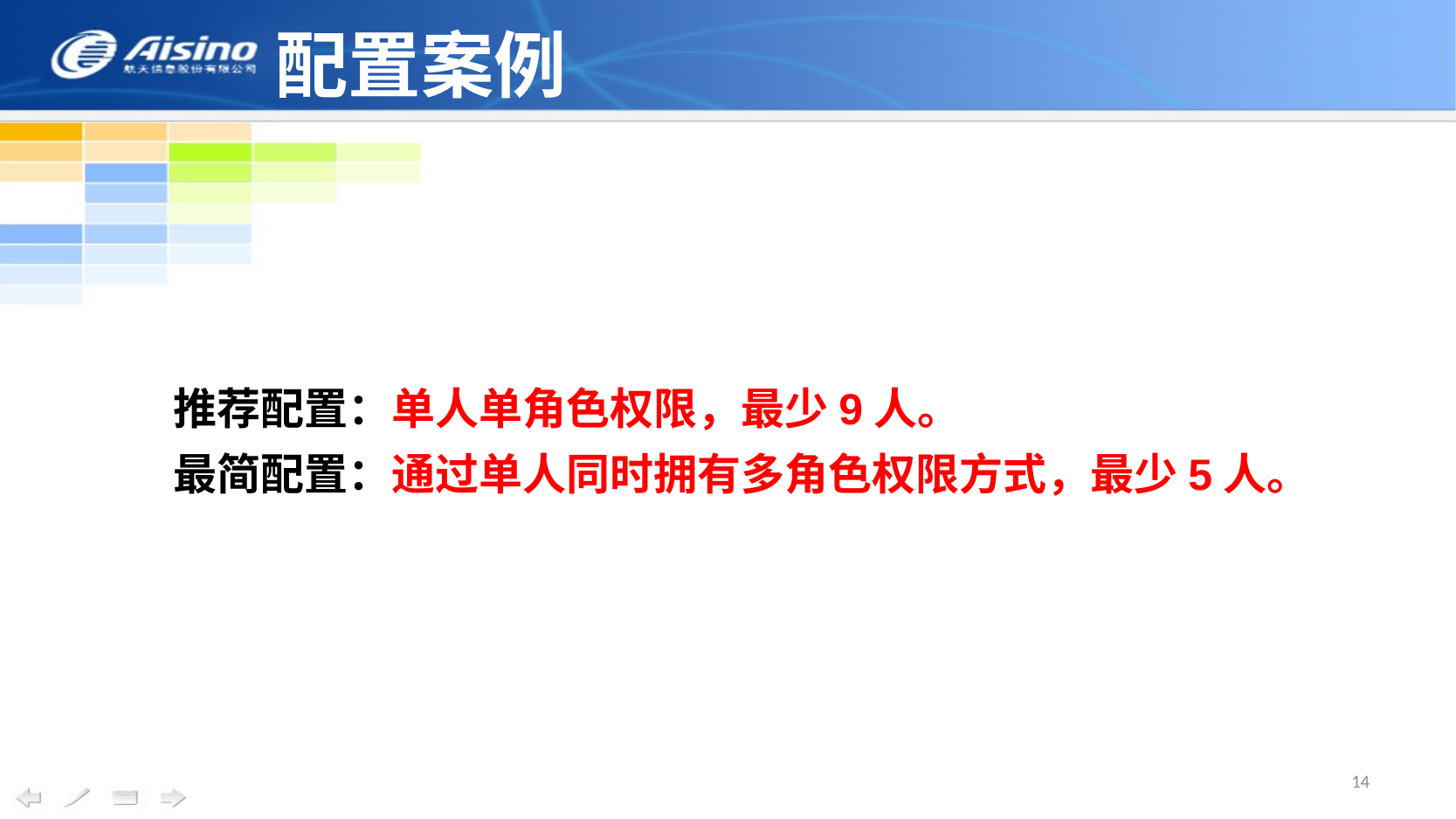

# 配置案例
推荐配置：单人单角色权限，最少9人。
最简配置：通过单人同时拥有多角色权限方式，最少5人。
14